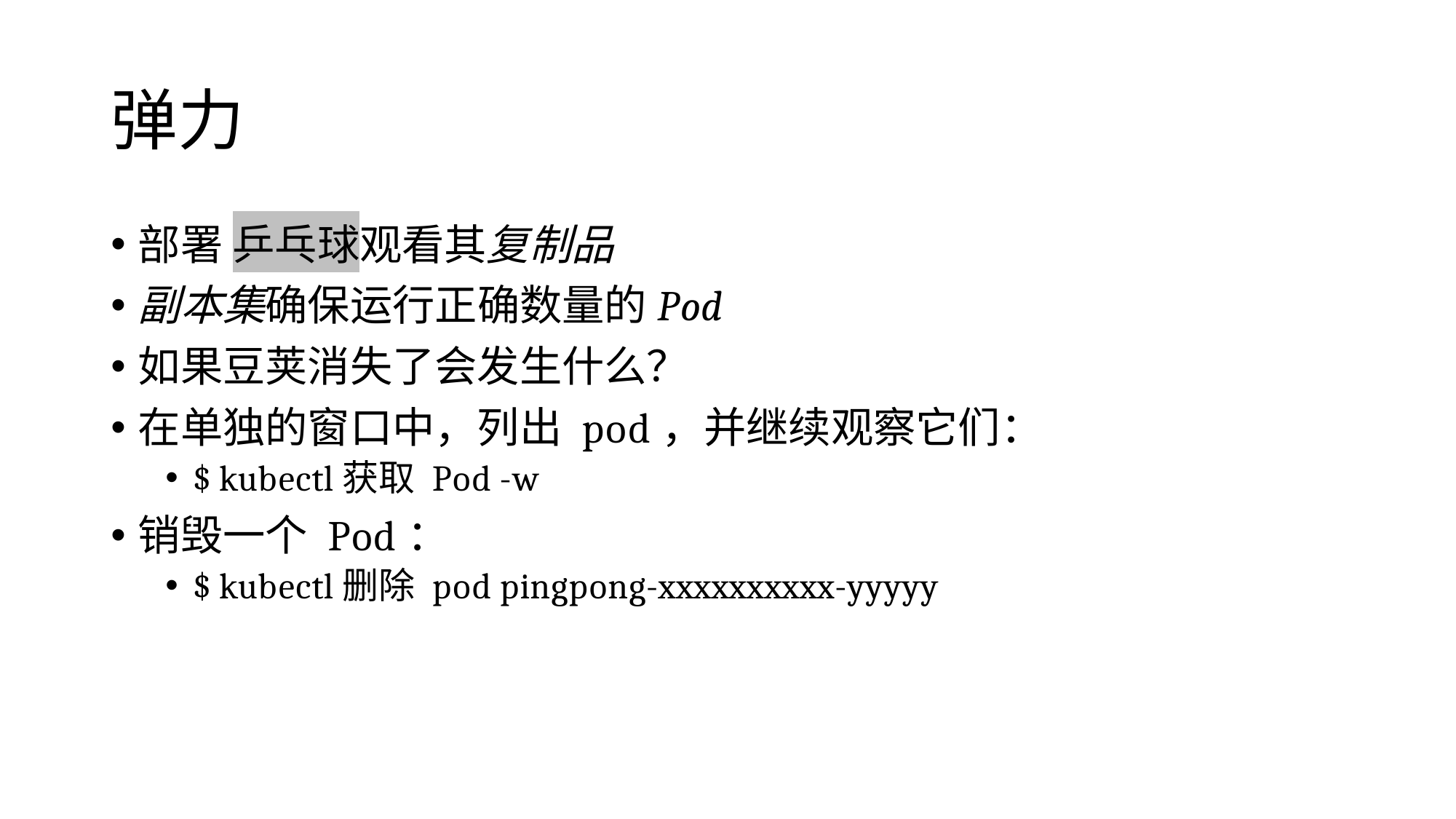

# 弹力
部署​ 乒乓球观看其复制品
副本集确保运行正确数量的Pod
如果豆荚消失了会发生什么？
在单独的窗口中，列出 pod，并继续观察它们：
$ kubectl获取 Pod -w
销毁一个 Pod：
$ kubectl删除 pod pingpong-xxxxxxxxxx-yyyyy